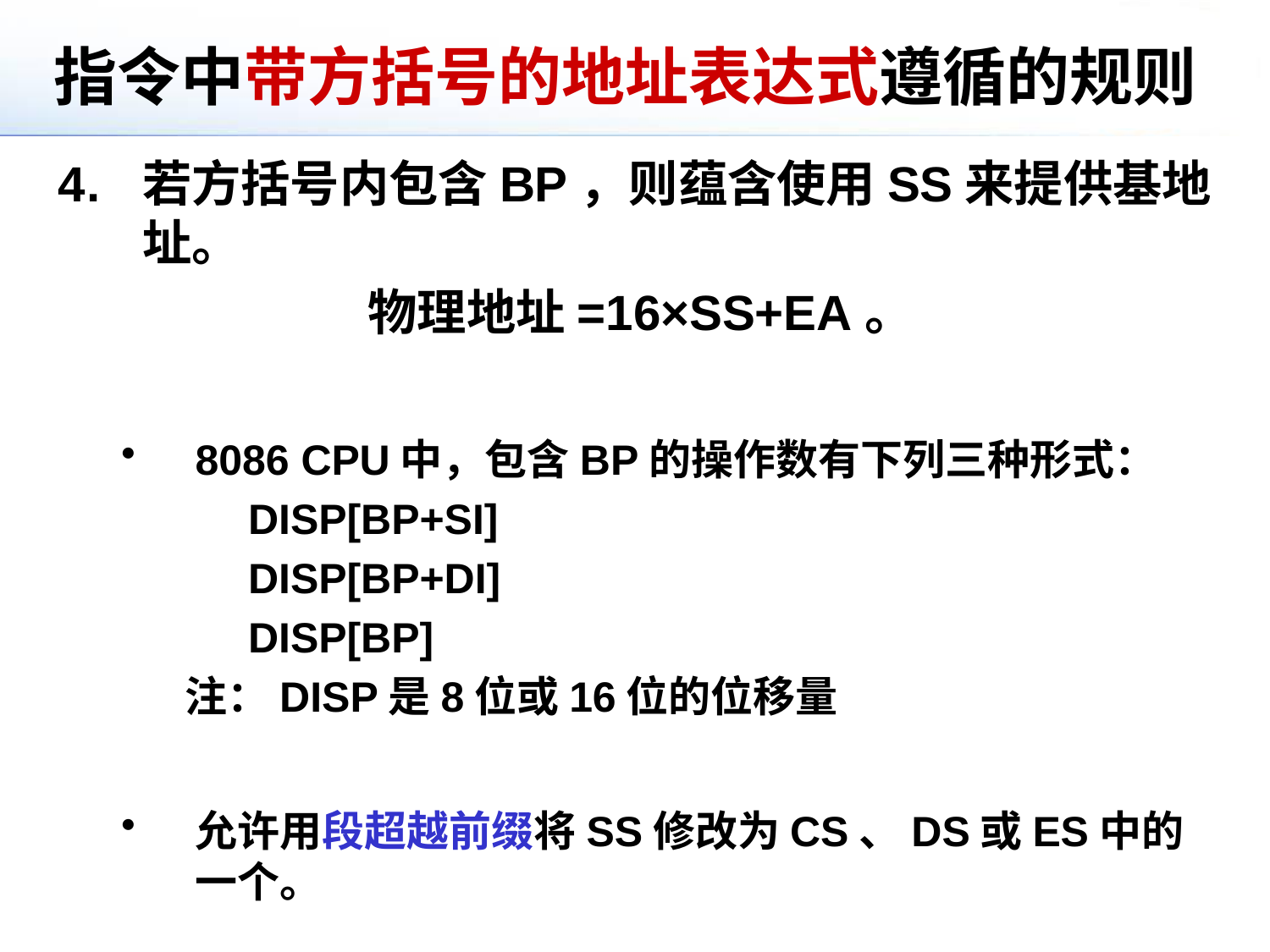

# 指令中带方括号的地址表达式遵循的规则
若方括号内包含BP，则蕴含使用SS来提供基地址。
物理地址=16×SS+EA。

8086 CPU中，包含BP的操作数有下列三种形式：
DISP[BP+SI]
DISP[BP+DI]
DISP[BP]
注：DISP是8位或16位的位移量

允许用段超越前缀将SS修改为CS、DS或ES中的一个。